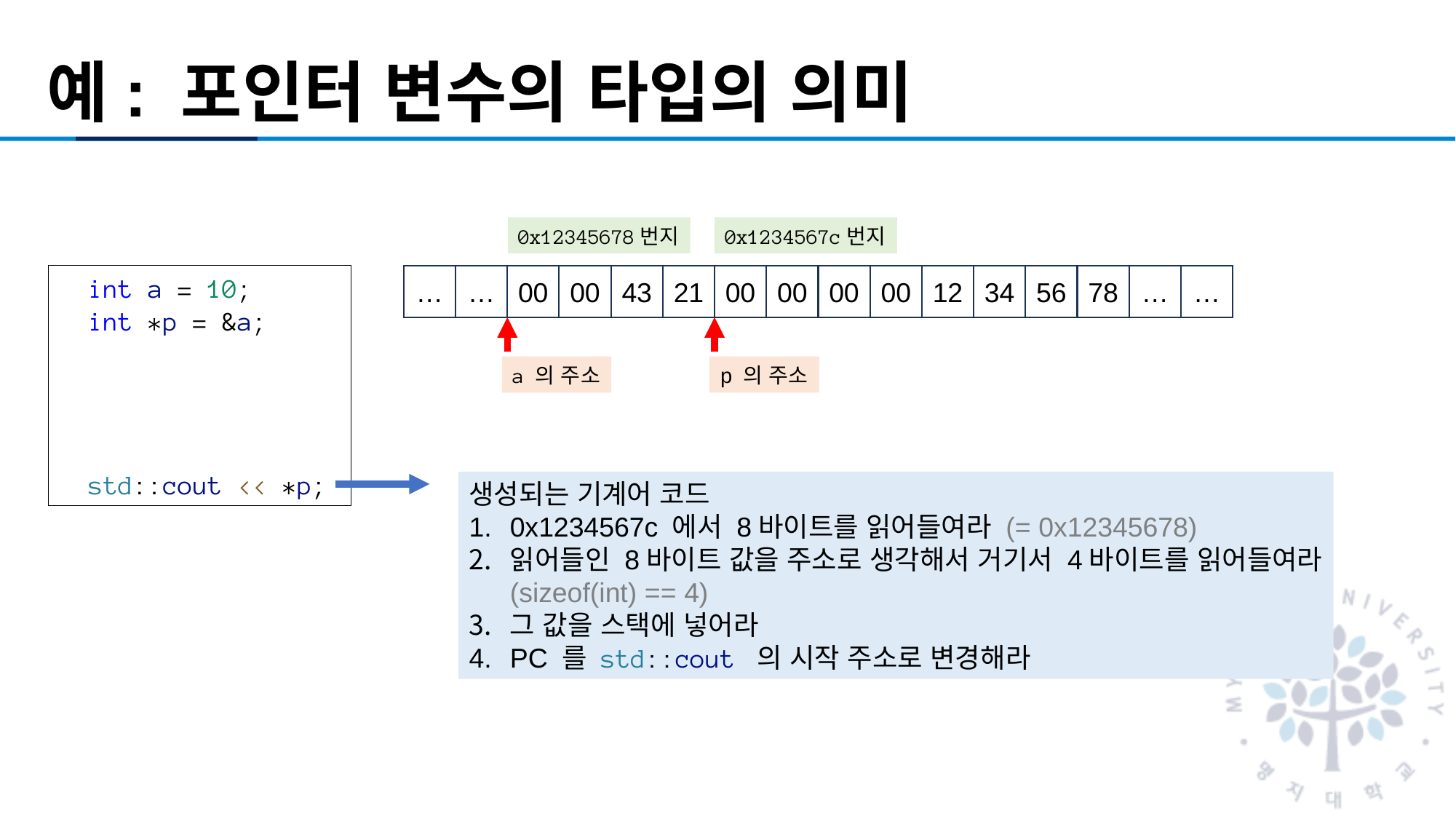

# 예: 포인터 변수의 타입의 의미
0x12345678번지
0x1234567c번지
  int a = 10;
  int *p = &a;

  std::cout << *p;
…
…
00
00
43
21
00
00
00
00
12
34
56
78
…
…
a 의 주소
p 의 주소
생성되는 기계어 코드
0x1234567c 에서 8바이트를 읽어들여라 (= 0x12345678)
읽어들인 8바이트 값을 주소로 생각해서 거기서 4바이트를 읽어들여라
(sizeof(int) == 4)
그 값을 스택에 넣어라
PC 를 std::cout 의 시작 주소로 변경해라